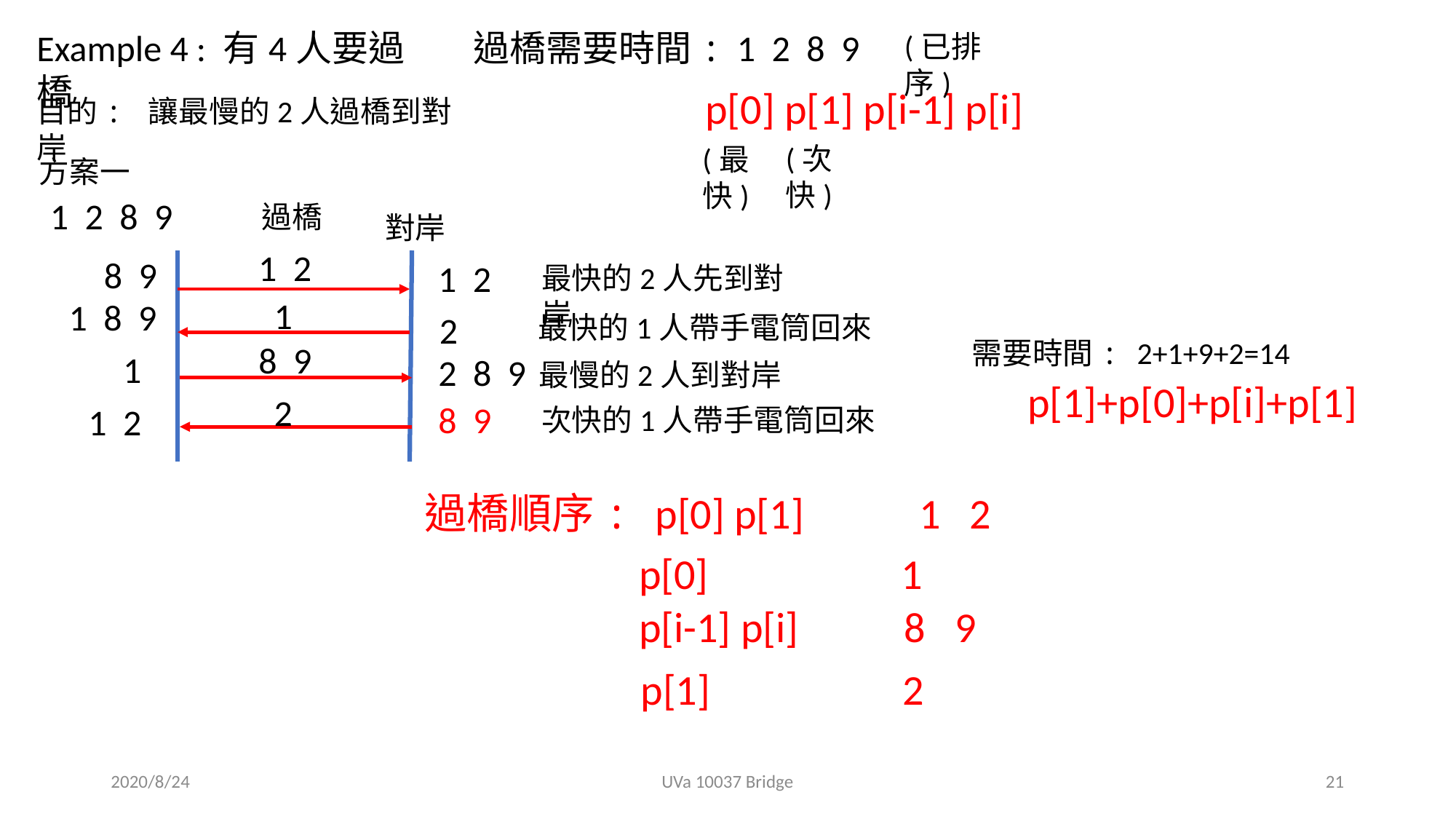

Example 4 : 有4人要過橋
過橋需要時間:
1  2  8  9
(已排序)
p[0] p[1] p[i-1] p[i]
目的: 讓最慢的2人過橋到對岸
(次快)
(最快)
方案一
1  2  8  9
過橋
對岸
1  2
8  9
1  2
最快的2人先到對岸
1
1  8  9
2
最快的1人帶手電筒回來
8  9
1
2  8  9
最慢的2人到對岸
2
8  9
1  2
次快的1人帶手電筒回來
需要時間: 2+1+9+2=14
p[1]+p[0]+p[i]+p[1]
過橋順序: p[0] p[1]            1   2
p[0]                    1
p[i-1] p[i]           8   9
p[1]                    2
2020/8/24
UVa 10037 Bridge
21